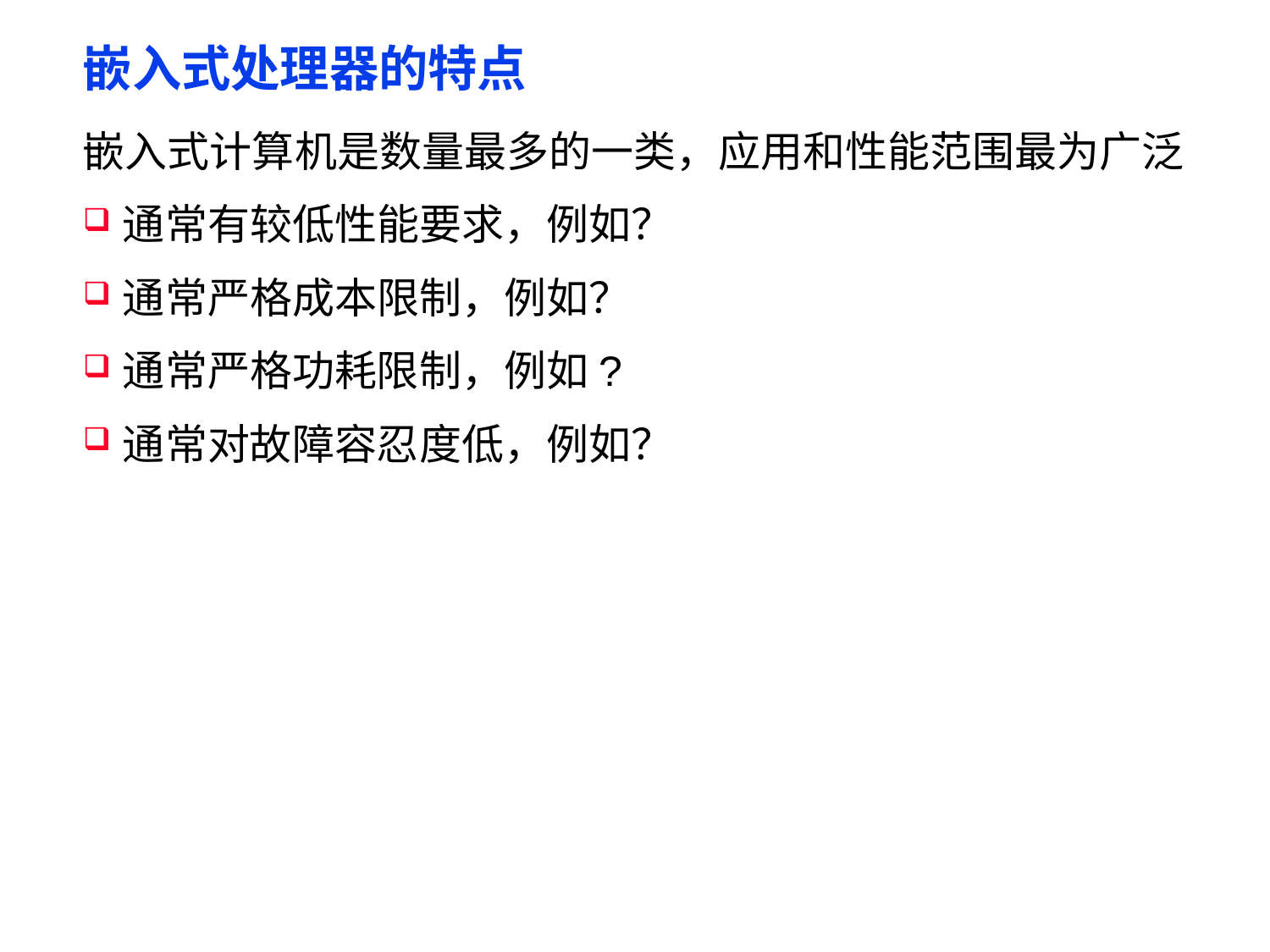

# 嵌入式处理器的特点
嵌入式计算机是数量最多的一类，应用和性能范围最为广泛
通常有较低性能要求，例如？
通常严格成本限制，例如？
通常严格功耗限制，例如?
通常对故障容忍度低，例如？